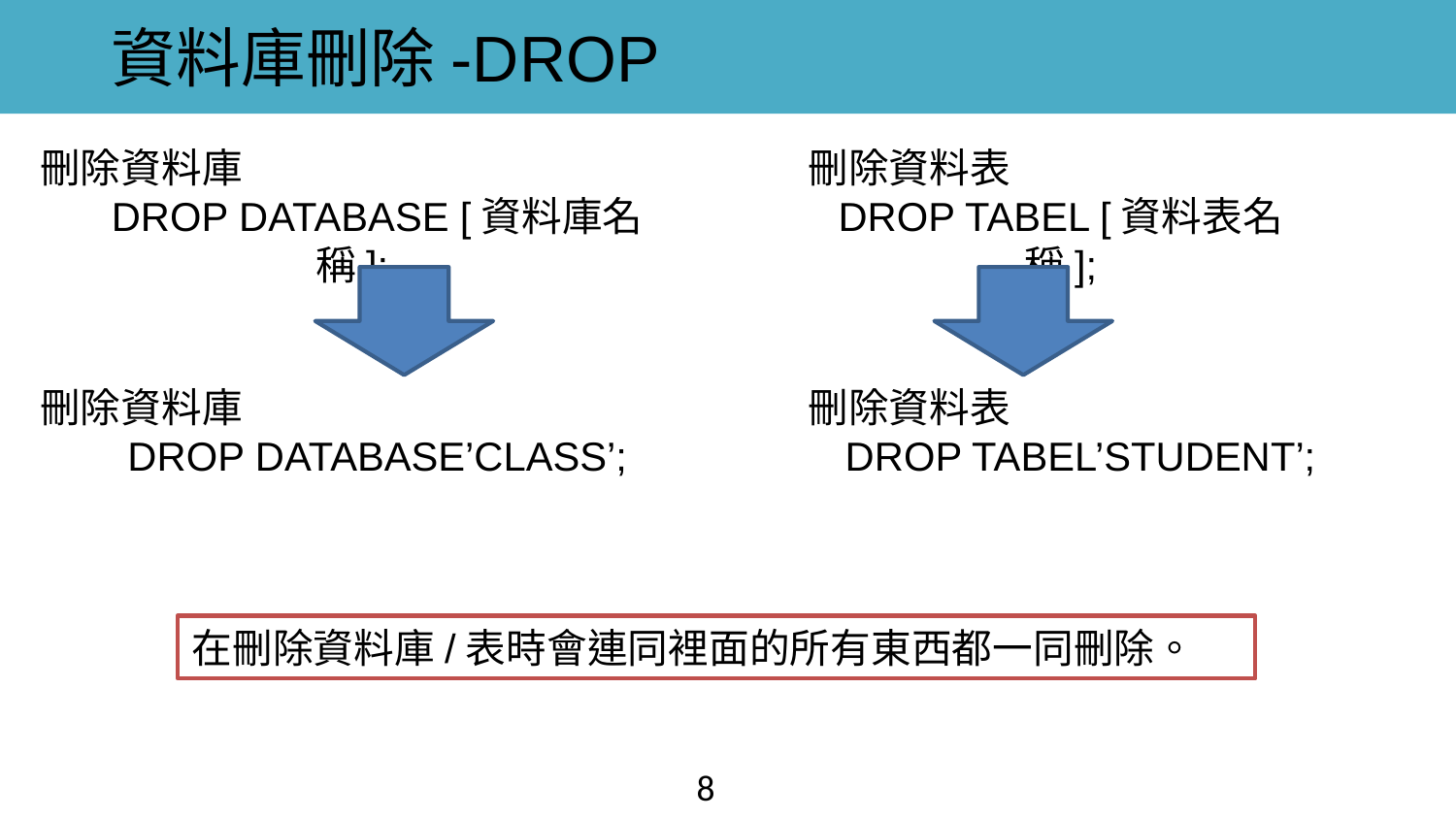

資料庫刪除-DROP
刪除資料庫
　DROP DATABASE [資料庫名稱];
刪除資料表
DROP TABEL [資料表名稱];

刪除資料庫
　DROP DATABASE’CLASS’;
刪除資料表
DROP TABEL’STUDENT’;
在刪除資料庫/表時會連同裡面的所有東西都一同刪除。
8